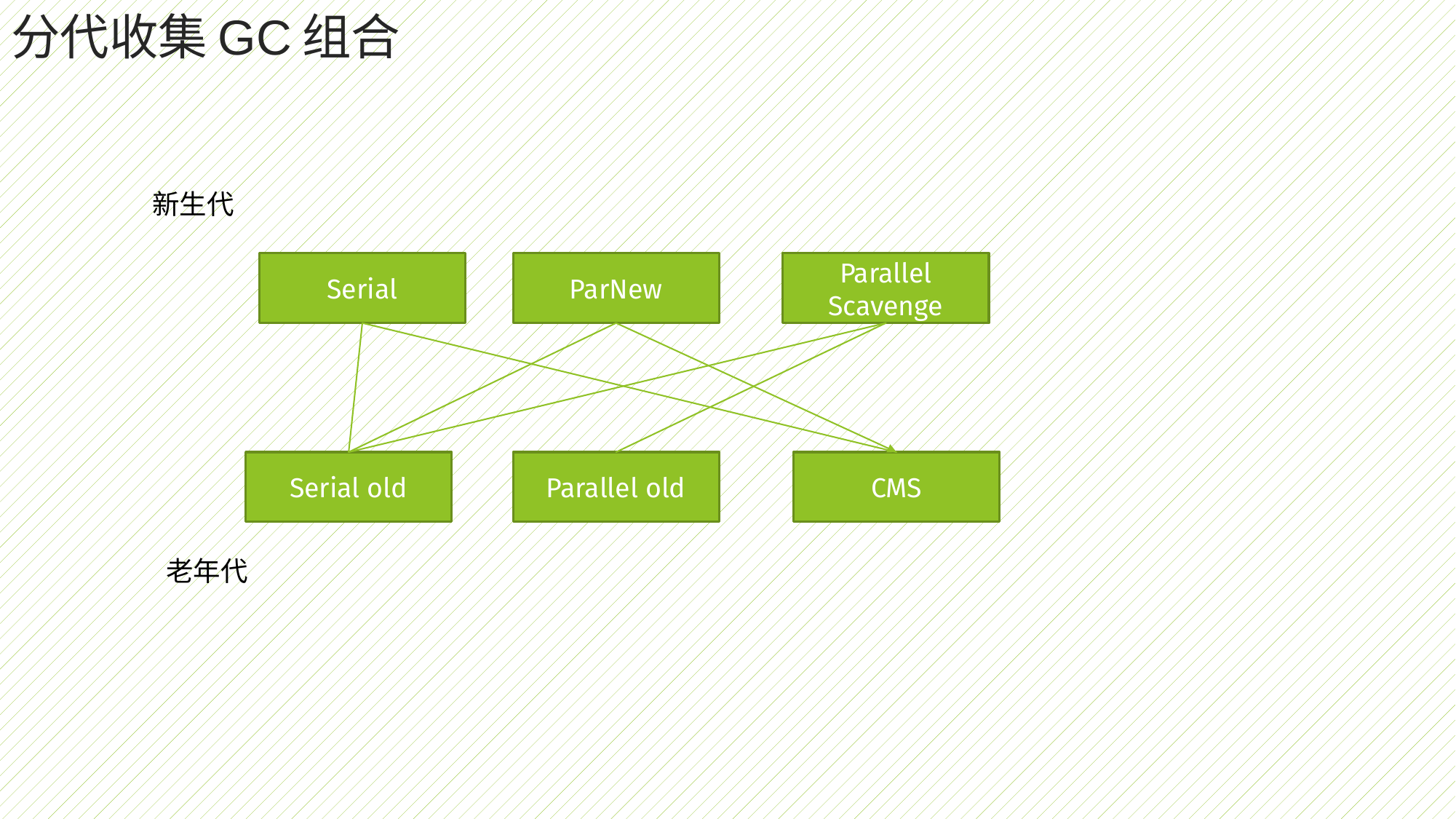

# 分代收集GC组合
新生代
Serial
ParNew
Parallel Scavenge
Serial old
Parallel old
CMS
老年代